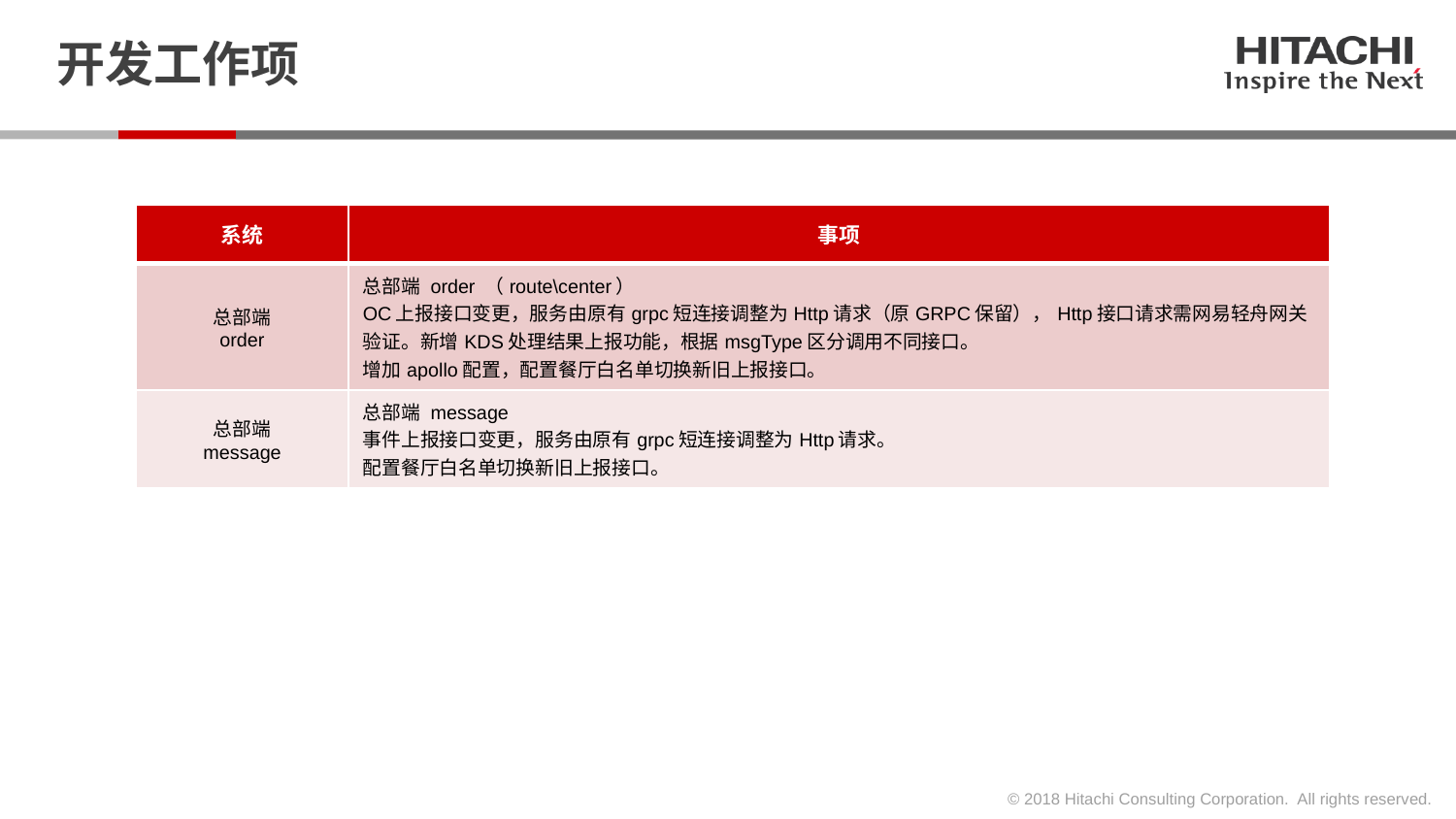

# 开发工作项
| 系统 | 事项 |
| --- | --- |
| 总部端 order | 总部端 order （route\center） OC上报接口变更，服务由原有grpc短连接调整为Http请求（原GRPC保留），Http接口请求需网易轻舟网关验证。新增KDS处理结果上报功能，根据msgType区分调用不同接口。 增加apollo配置，配置餐厅白名单切换新旧上报接口。 |
| 总部端 message | 总部端 message 事件上报接口变更，服务由原有grpc短连接调整为Http请求。 配置餐厅白名单切换新旧上报接口。 |